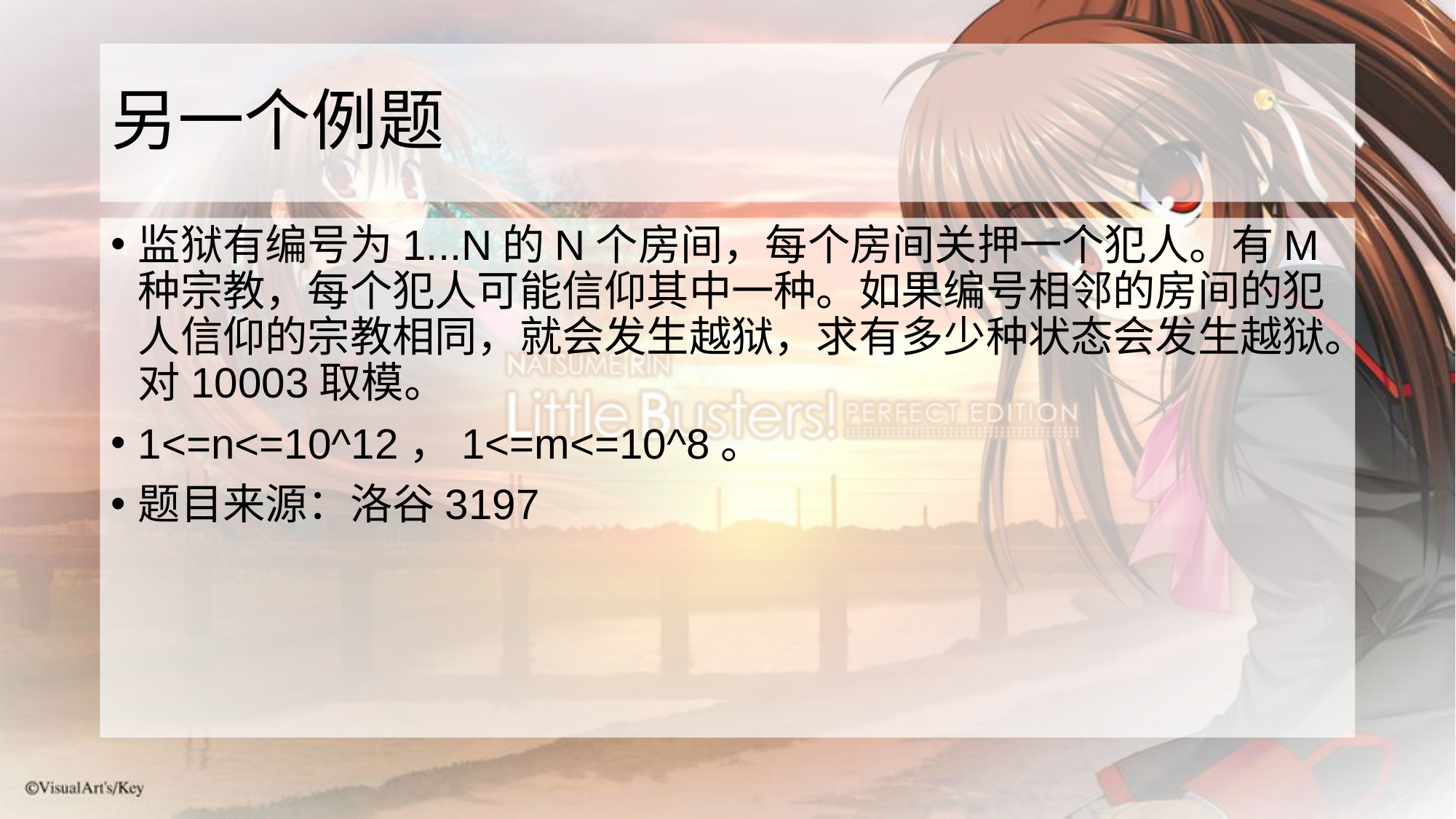

# 另一个例题
监狱有编号为1...N的N个房间，每个房间关押一个犯人。有M种宗教，每个犯人可能信仰其中一种。如果编号相邻的房间的犯人信仰的宗教相同，就会发生越狱，求有多少种状态会发生越狱。对10003取模。
1<=n<=10^12，1<=m<=10^8。
题目来源：洛谷3197